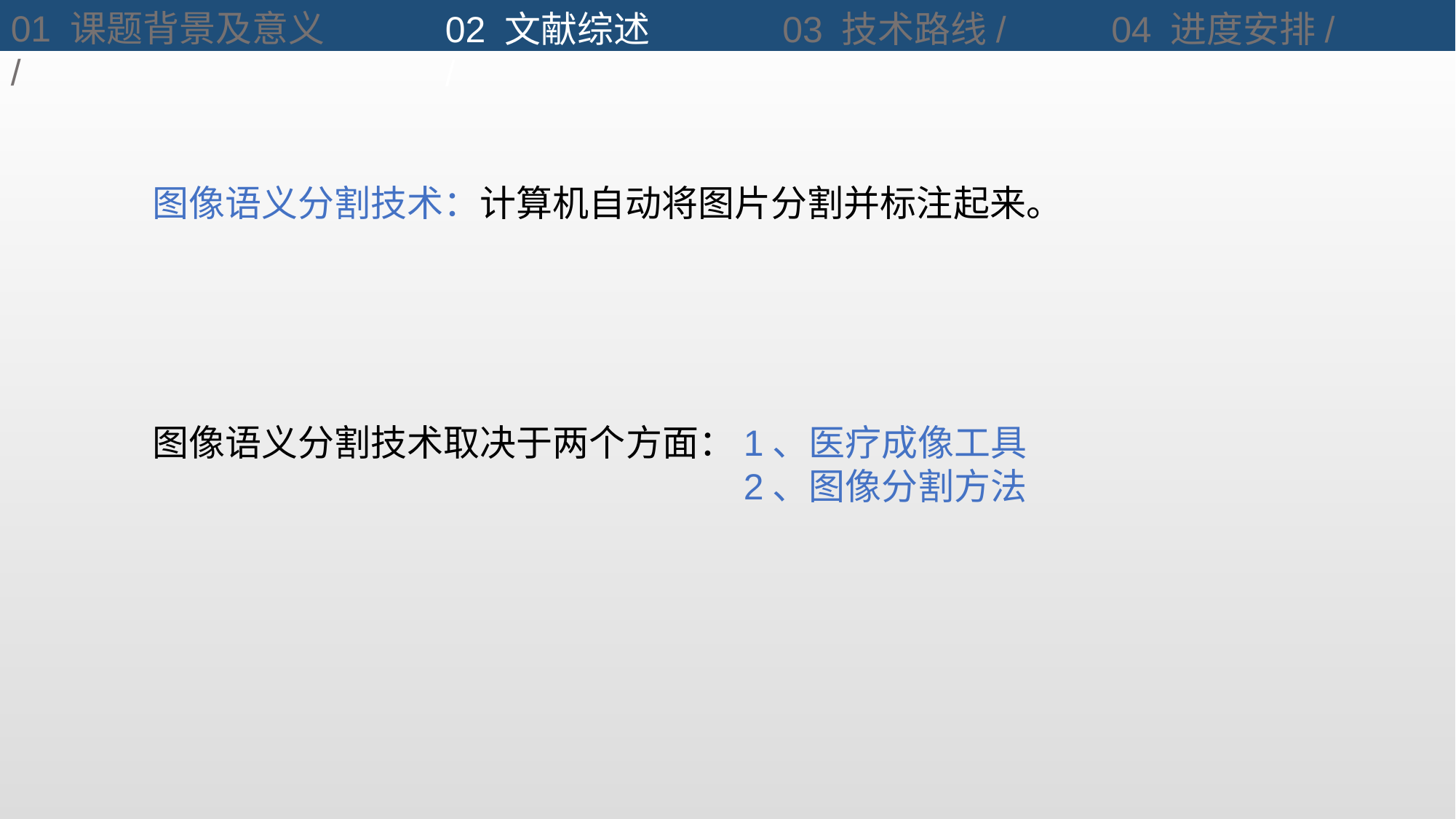

01 课题背景及意义/
02 文献综述/
03 技术路线/
04 进度安排/
图像语义分割技术：计算机自动将图片分割并标注起来。
图像语义分割技术取决于两个方面：1、医疗成像工具
                                                          2、图像分割方法